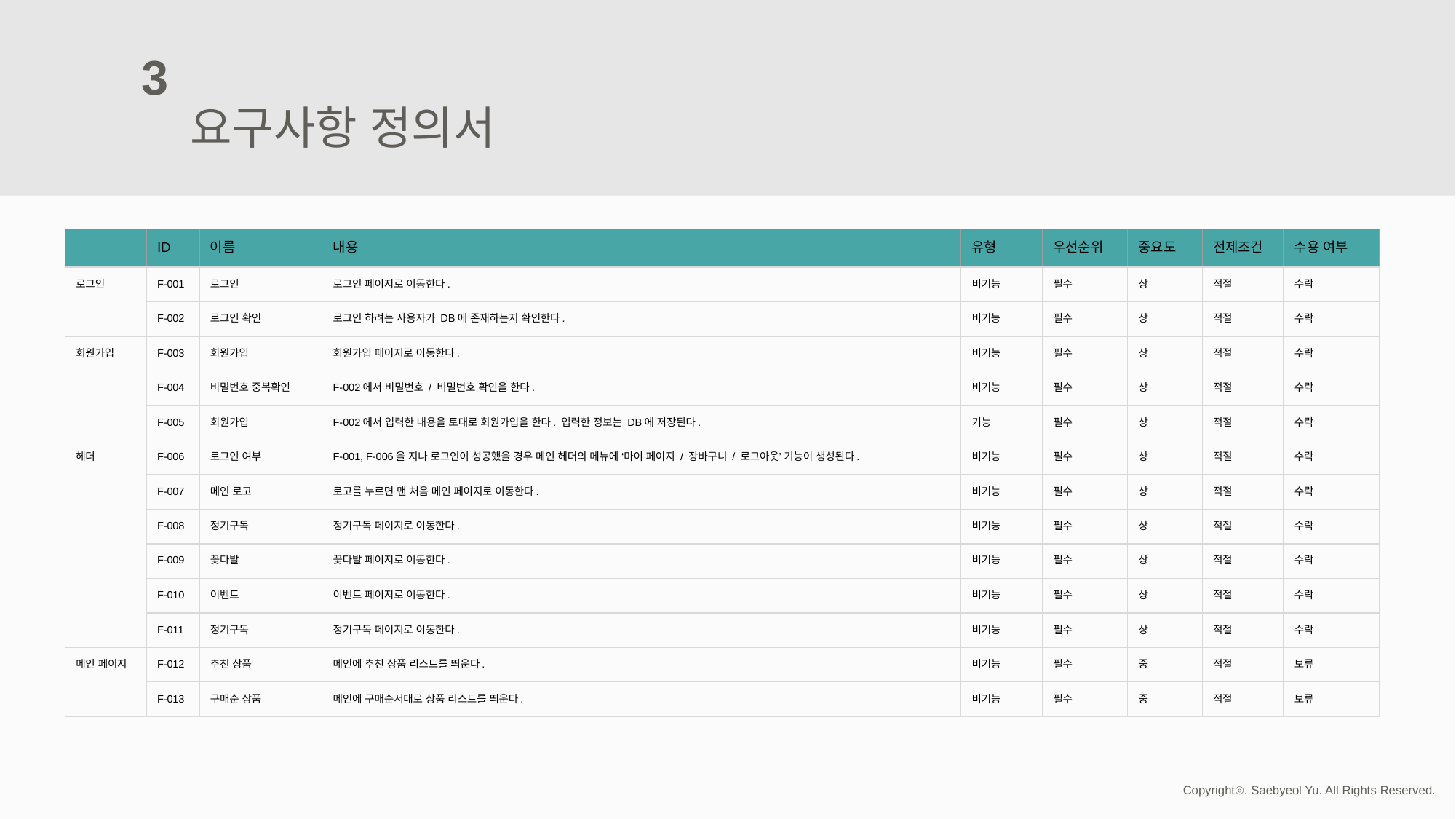

3
요구사항 정의서
|  | ID | 이름 | 내용 | 유형 | 우선순위 | 중요도 | 전제조건 | 수용 여부 |
| --- | --- | --- | --- | --- | --- | --- | --- | --- |
| 로그인 | F-001 | 로그인 | 로그인 페이지로 이동한다. | 비기능 | 필수 | 상 | 적절 | 수락 |
|  | F-002 | 로그인 확인 | 로그인 하려는 사용자가 DB에 존재하는지 확인한다. | 비기능 | 필수 | 상 | 적절 | 수락 |
| 회원가입 | F-003 | 회원가입 | 회원가입 페이지로 이동한다. | 비기능 | 필수 | 상 | 적절 | 수락 |
|  | F-004 | 비밀번호 중복확인 | F-002에서 비밀번호 / 비밀번호 확인을 한다. | 비기능 | 필수 | 상 | 적절 | 수락 |
|  | F-005 | 회원가입 | F-002에서 입력한 내용을 토대로 회원가입을 한다. 입력한 정보는 DB에 저장된다. | 기능 | 필수 | 상 | 적절 | 수락 |
| 헤더 | F-006 | 로그인 여부 | F-001, F-006을 지나 로그인이 성공했을 경우 메인 헤더의 메뉴에 ‘마이 페이지 / 장바구니 / 로그아웃’ 기능이 생성된다. | 비기능 | 필수 | 상 | 적절 | 수락 |
|  | F-007 | 메인 로고 | 로고를 누르면 맨 처음 메인 페이지로 이동한다. | 비기능 | 필수 | 상 | 적절 | 수락 |
|  | F-008 | 정기구독 | 정기구독 페이지로 이동한다. | 비기능 | 필수 | 상 | 적절 | 수락 |
|  | F-009 | 꽃다발 | 꽃다발 페이지로 이동한다. | 비기능 | 필수 | 상 | 적절 | 수락 |
|  | F-010 | 이벤트 | 이벤트 페이지로 이동한다. | 비기능 | 필수 | 상 | 적절 | 수락 |
|  | F-011 | 정기구독 | 정기구독 페이지로 이동한다. | 비기능 | 필수 | 상 | 적절 | 수락 |
| 메인 페이지 | F-012 | 추천 상품 | 메인에 추천 상품 리스트를 띄운다. | 비기능 | 필수 | 중 | 적절 | 보류 |
|  | F-013 | 구매순 상품 | 메인에 구매순서대로 상품 리스트를 띄운다. | 비기능 | 필수 | 중 | 적절 | 보류 |